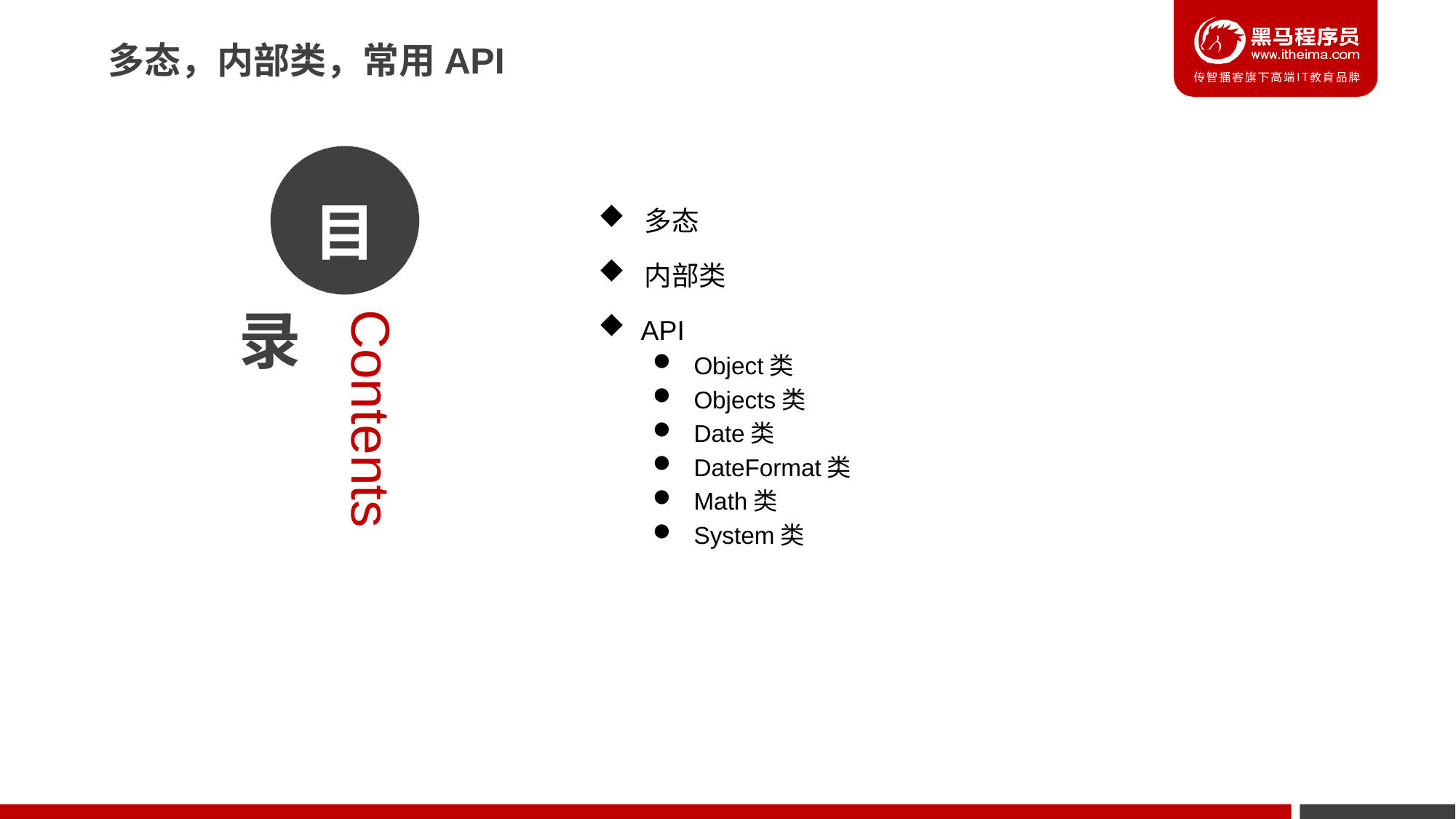

# 多态，内部类，常用API
  多态
  内部类
  API
Object类
Objects类
Date类
DateFormat类
Math类
System类